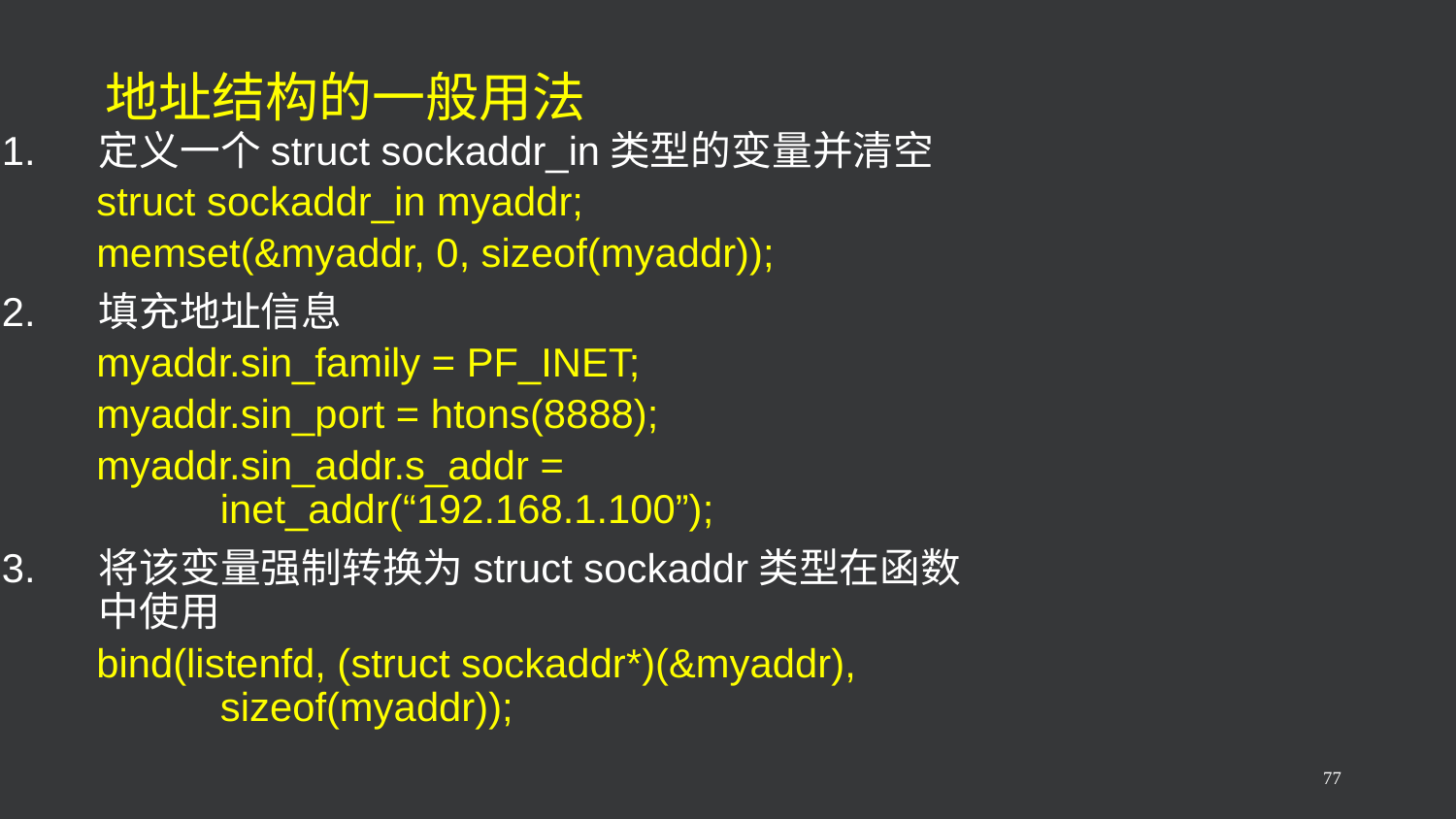

# 地址结构的一般用法
定义一个struct sockaddr_in类型的变量并清空
struct sockaddr_in myaddr;
memset(&myaddr, 0, sizeof(myaddr));
填充地址信息
myaddr.sin_family = PF_INET;
myaddr.sin_port = htons(8888);
myaddr.sin_addr.s_addr = inet_addr(“192.168.1.100”);
将该变量强制转换为struct sockaddr类型在函数中使用
bind(listenfd, (struct sockaddr*)(&myaddr), sizeof(myaddr));
77